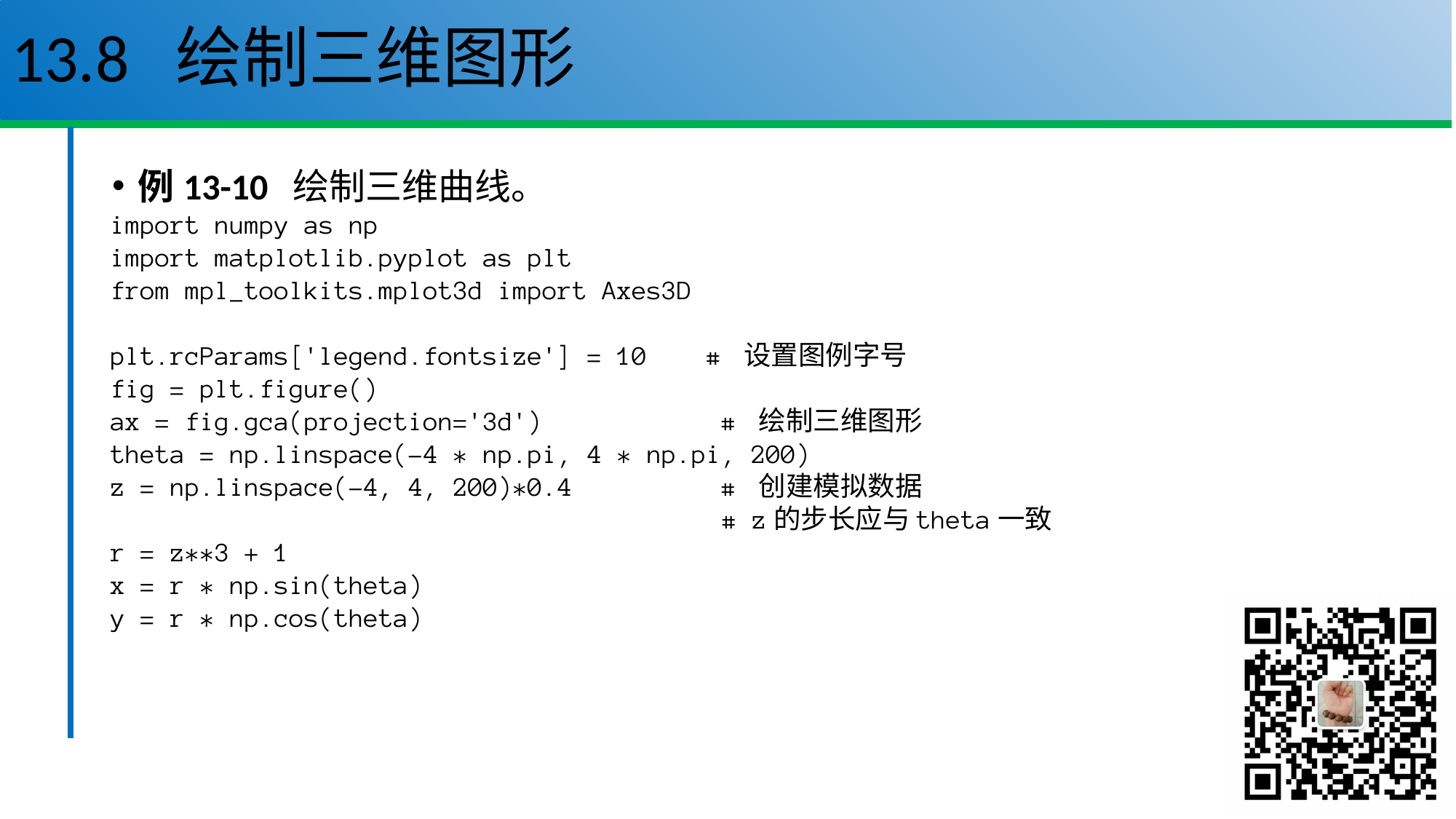

# 13.8  绘制三维图形
例13-10  绘制三维曲线。
import numpy as np
import matplotlib.pyplot as plt
from mpl_toolkits.mplot3d import Axes3D

plt.rcParams['legend.fontsize'] = 10    # 设置图例字号
fig = plt.figure()
ax = fig.gca(projection='3d')            # 绘制三维图形
theta = np.linspace(-4 * np.pi, 4 * np.pi, 200)
z = np.linspace(-4, 4, 200)*0.4          # 创建模拟数据
                                         # z的步长应与theta一致
r = z**3 + 1
x = r * np.sin(theta)
y = r * np.cos(theta)
27